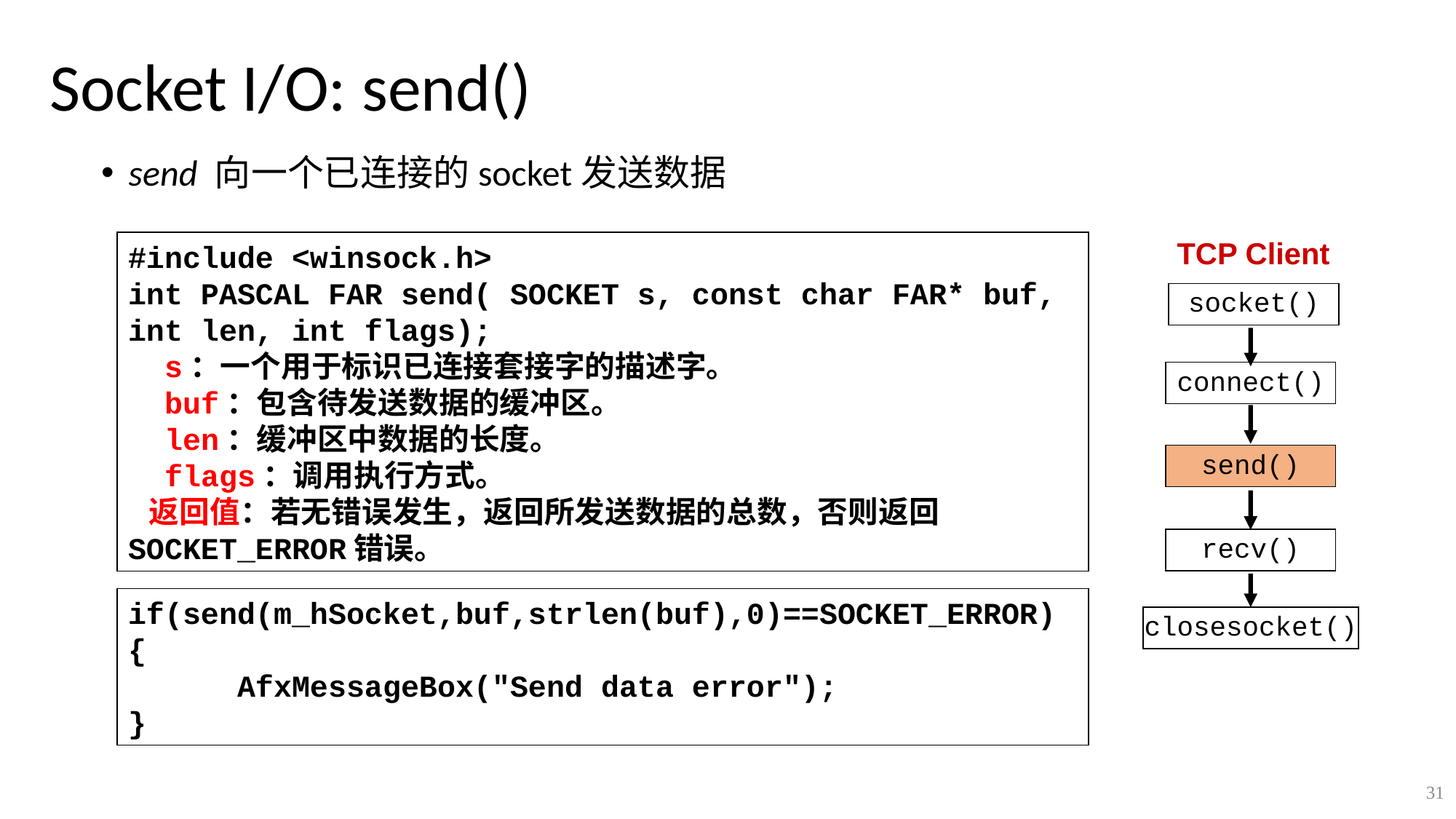

# Socket I/O: send()
send 向一个已连接的socket发送数据
TCP Client
#include <winsock.h>
int PASCAL FAR send( SOCKET s, const char FAR* buf, int len, int flags);
  s：一个用于标识已连接套接字的描述字。
  buf：包含待发送数据的缓冲区。
  len：缓冲区中数据的长度。
  flags：调用执行方式。
  返回值：若无错误发生，返回所发送数据的总数，否则返回SOCKET_ERROR错误。
socket()

connect()

send()

recv()

if(send(m_hSocket,buf,strlen(buf),0)==SOCKET_ERROR)
{
      AfxMessageBox("Send data error");
}
closesocket()
31